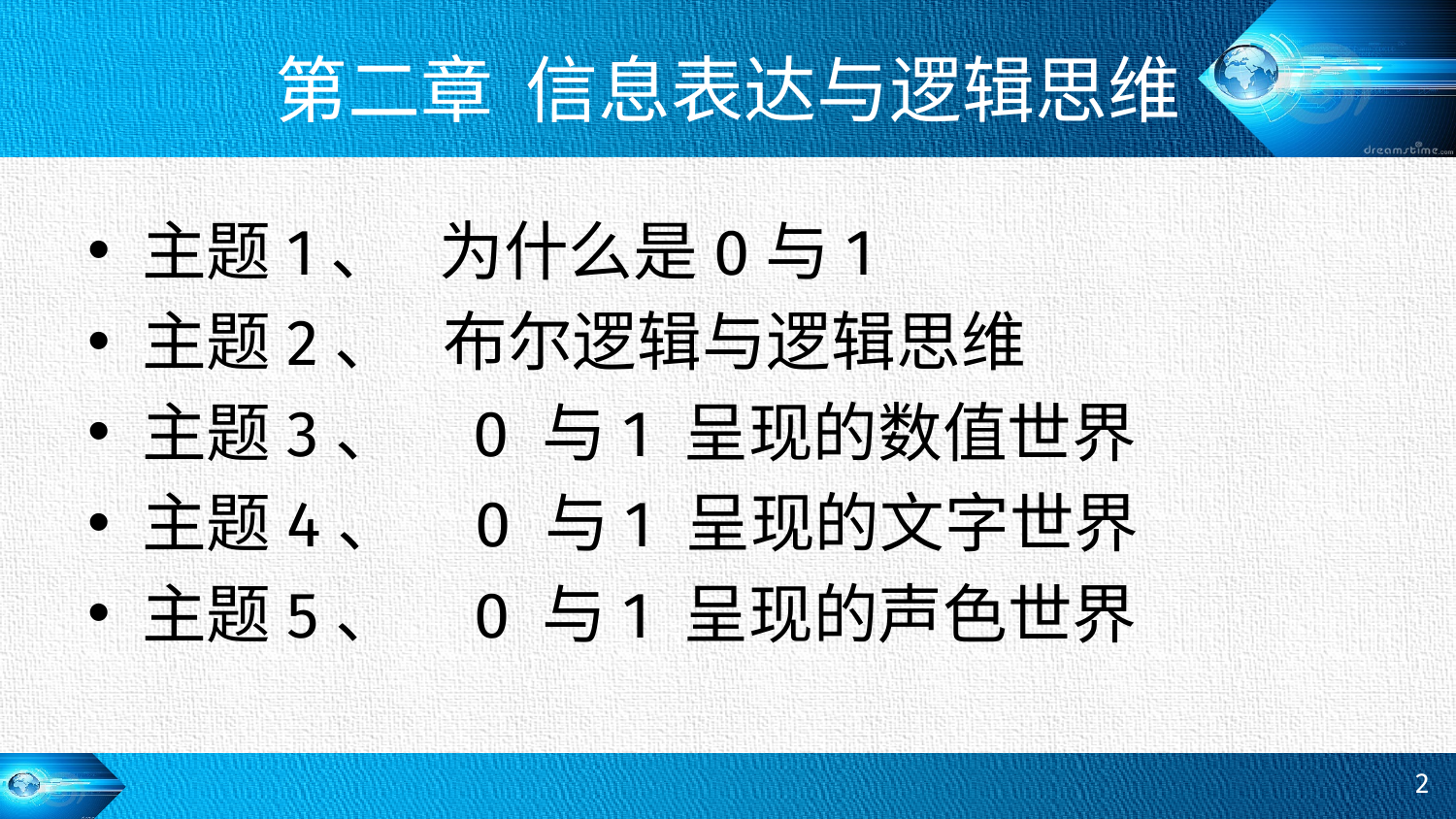

# 第二章  信息表达与逻辑思维
主题1、   为什么是0与1
主题2、   布尔逻辑与逻辑思维
主题3、    0 与1 呈现的数值世界
主题4、    0 与1 呈现的文字世界
主题5、    0 与1 呈现的声色世界
2